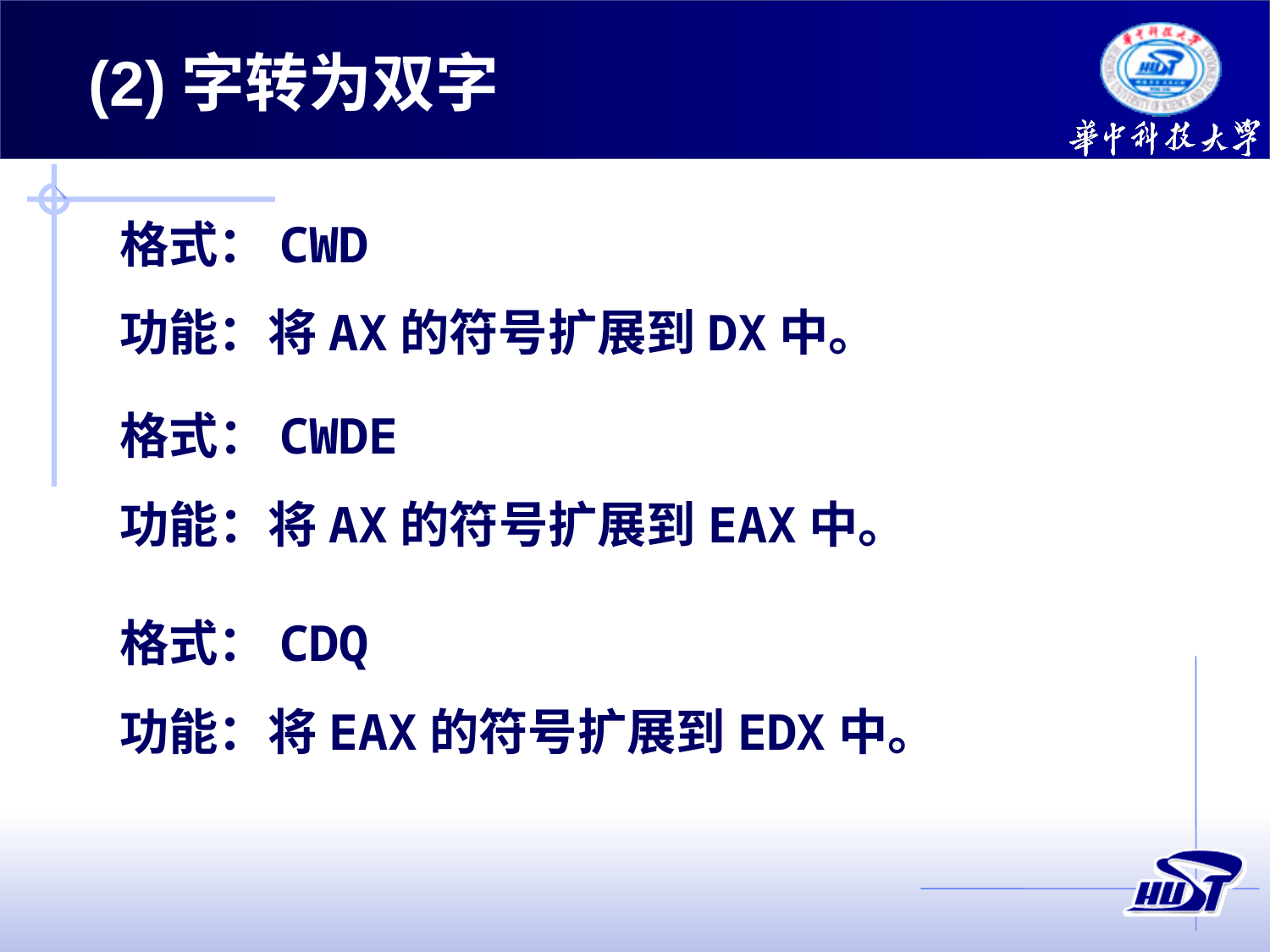

(2)字转为双字
格式：CWD
功能：将AX的符号扩展到DX中。
格式：CWDE
功能：将AX的符号扩展到EAX中。
格式：CDQ
功能：将EAX的符号扩展到EDX中。